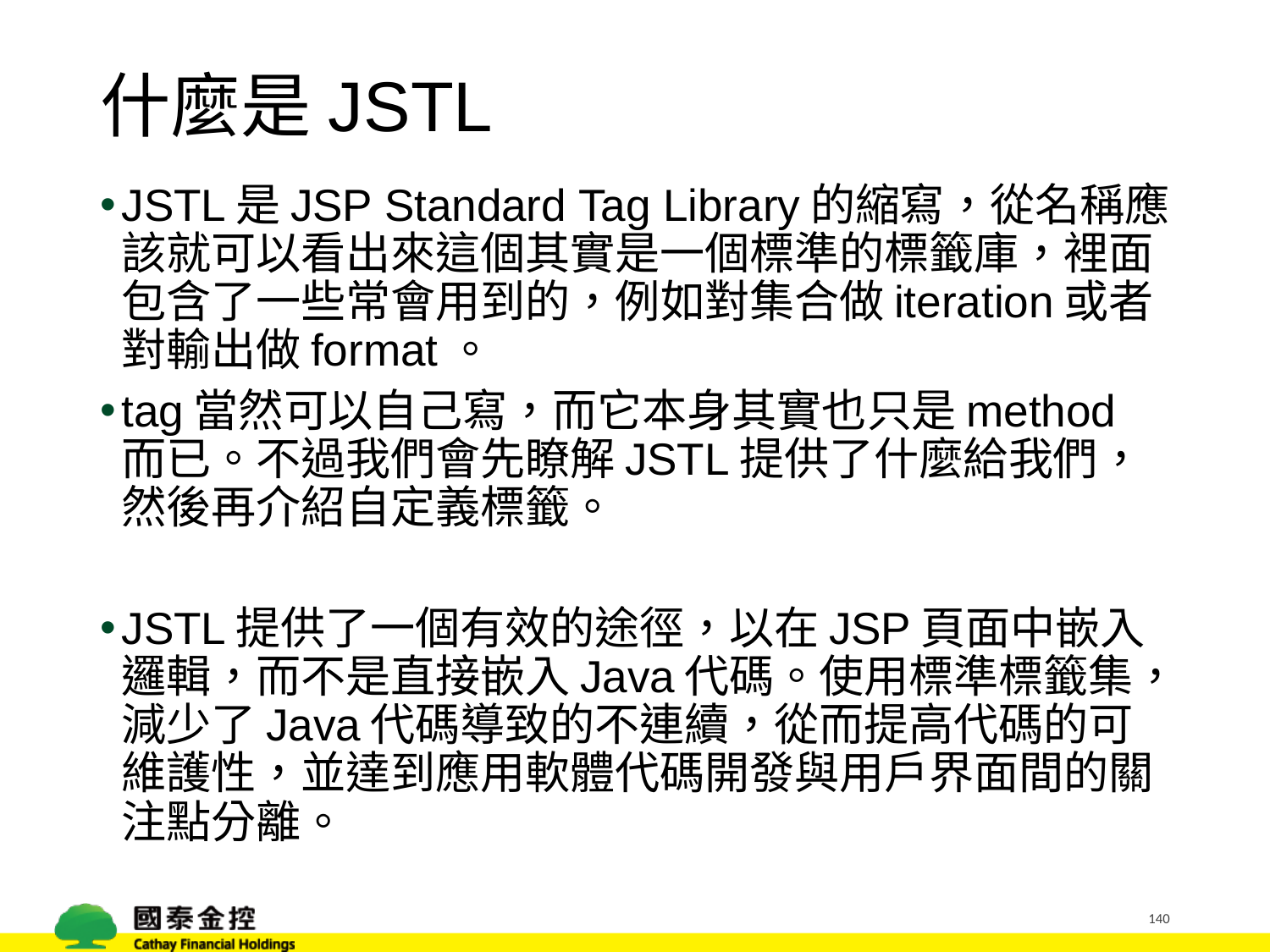

# 什麼是JSTL
JSTL是JSP Standard Tag Library的縮寫，從名稱應該就可以看出來這個其實是一個標準的標籤庫，裡面包含了一些常會用到的，例如對集合做iteration或者對輸出做format。
tag當然可以自己寫，而它本身其實也只是method而已。不過我們會先瞭解JSTL提供了什麼給我們，然後再介紹自定義標籤。

JSTL提供了一個有效的途徑，以在JSP頁面中嵌入邏輯，而不是直接嵌入Java代碼。使用標準標籤集，減少了Java代碼導致的不連續，從而提高代碼的可維護性，並達到應用軟體代碼開發與用戶界面間的關注點分離。